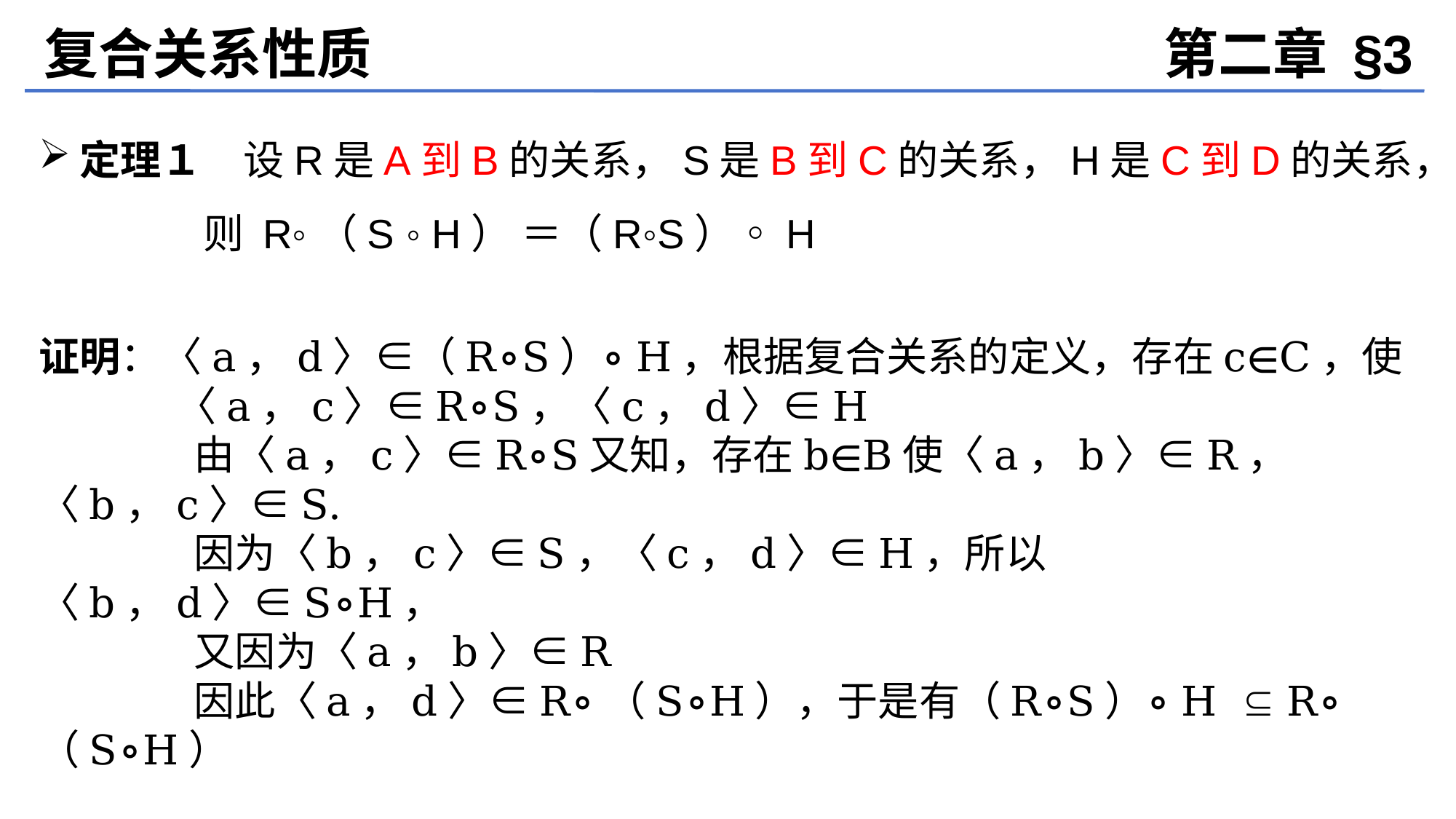

复合关系性质
第二章 §3
定理１　设R是A到B的关系，S是B到C的关系，H是C到D的关系，
                 则 R◦（S ◦ H） ＝（R◦S）◦H

证明：〈a，d〉∈（R∘S）∘H，根据复合关系的定义，存在c∈C，使
              〈a，c〉∈R∘S，〈c，d〉∈H
                由〈a，c〉∈R∘S又知，存在b∈B使〈a，b〉∈R，〈b，c〉∈S.
                因为〈b，c〉∈S，〈c，d〉∈H，所以〈b，d〉∈S∘H，
                又因为〈a，b〉∈R
                因此〈a，d〉∈R∘（S∘H），于是有（R∘S）∘H  ⊆ R∘（S∘H）

                同理可证  R∘（S∘H）⊆（R∘S）∘H
                从而（R∘S）∘H ＝ R∘（S∘H）